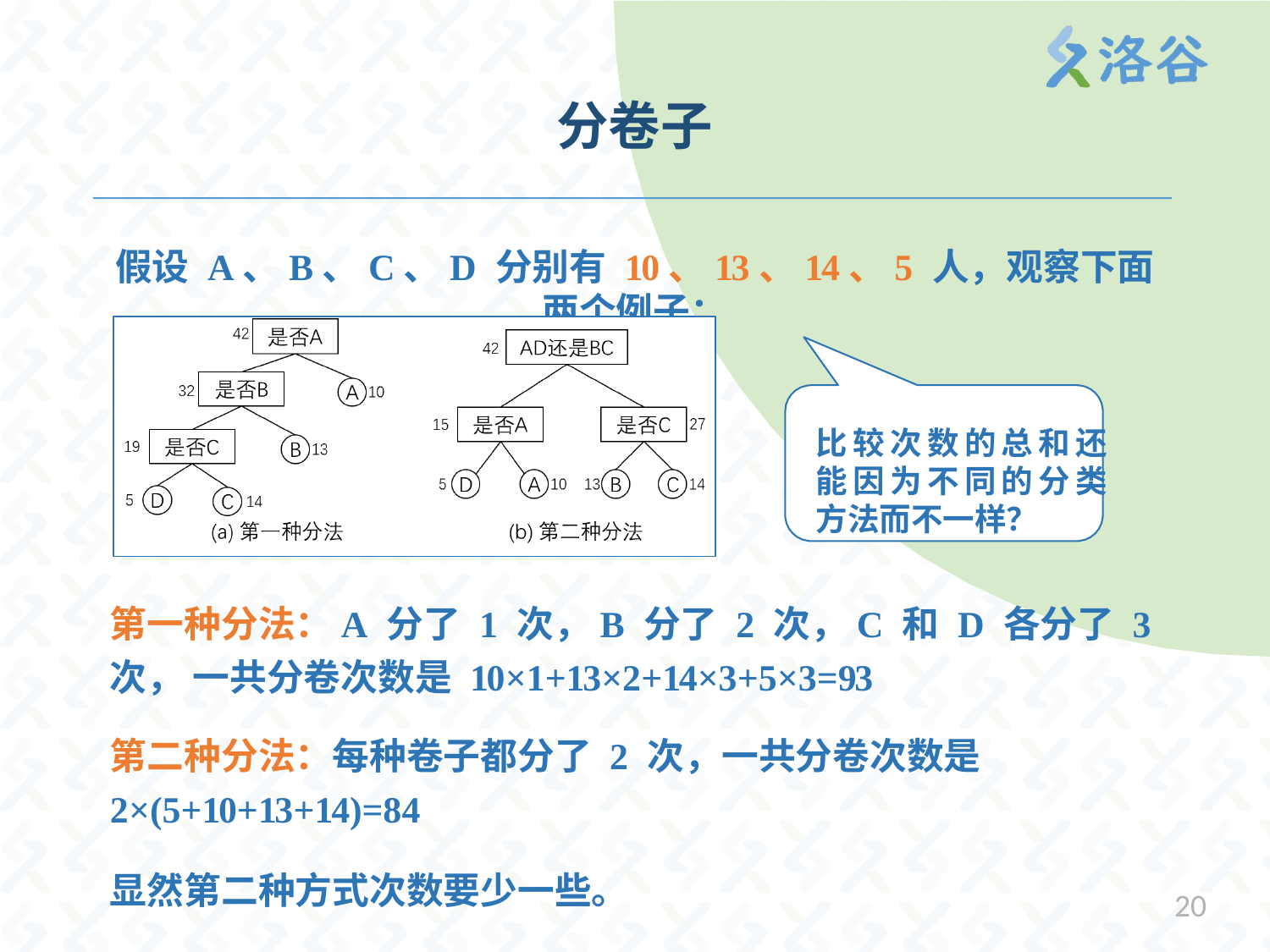

分卷子

假设 A、B、C、D 分别有 10、13、14、5 人，观察下面两个例子：

比较次数的总和还 能因为不同的分类 方法而不一样？

第一种分法：A 分了 1 次，B 分了 2 次，C 和 D 各分了 3 次， 一共分卷次数是 10×1+13×2+14×3+5×3=93

第二种分法：每种卷子都分了 2 次，一共分卷次数是
2×(5+10+13+14)=84

显然第二种方式次数要少一些。
20